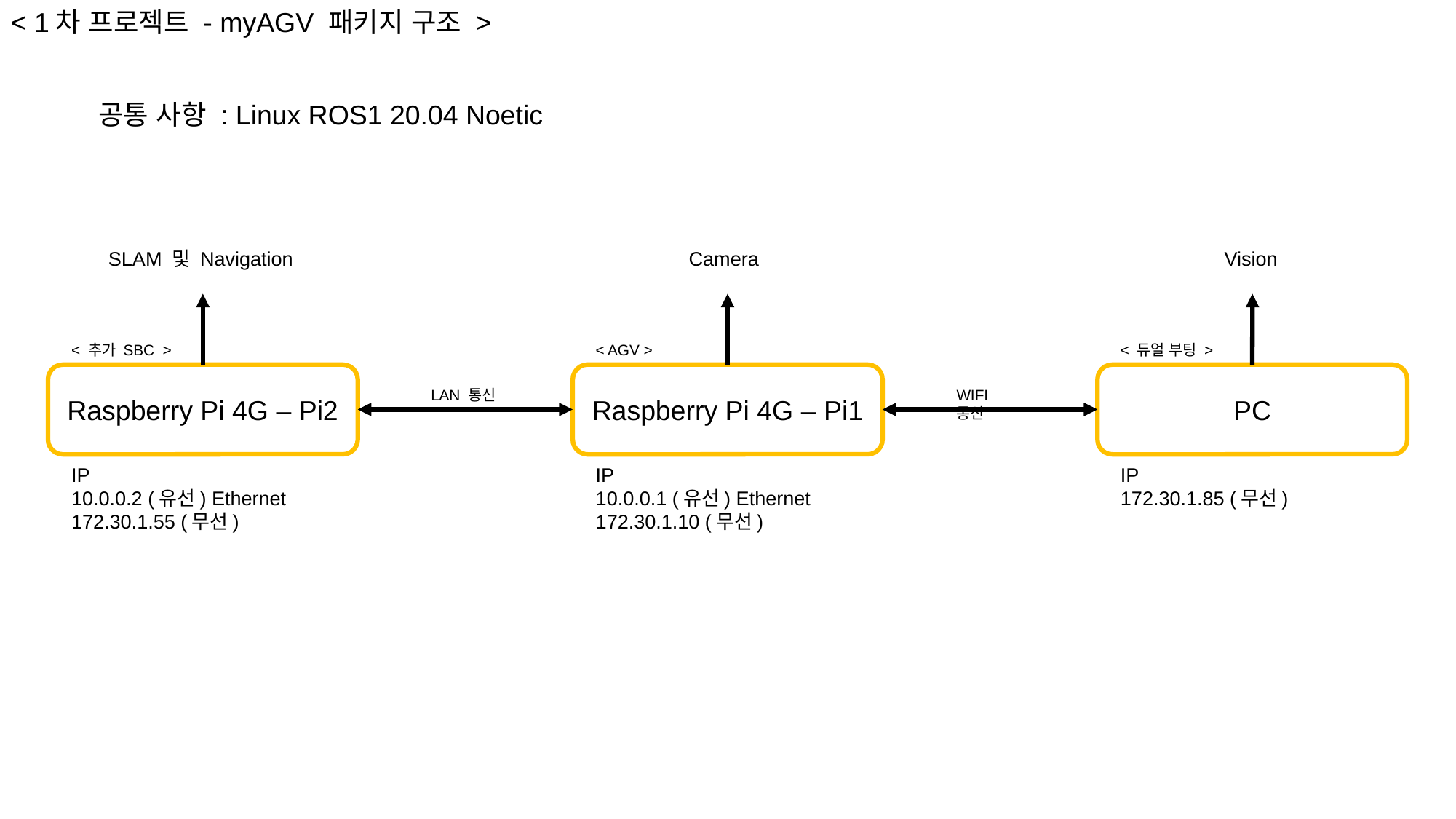

< 1차 프로젝트 - myAGV 패키지 구조 >
공통 사항 : Linux ROS1 20.04 Noetic
SLAM 및 Navigation
Camera
Vision
< 추가 SBC  >
< AGV >
< 듀얼 부팅 >
Raspberry Pi 4G – Pi2
Raspberry Pi 4G – Pi1
PC
WIFI 통신
LAN 통신
IP
10.0.0.2 (유선) Ethernet
172.30.1.55 (무선)
IP
10.0.0.1 (유선) Ethernet
172.30.1.10 (무선)
IP
172.30.1.85 (무선)